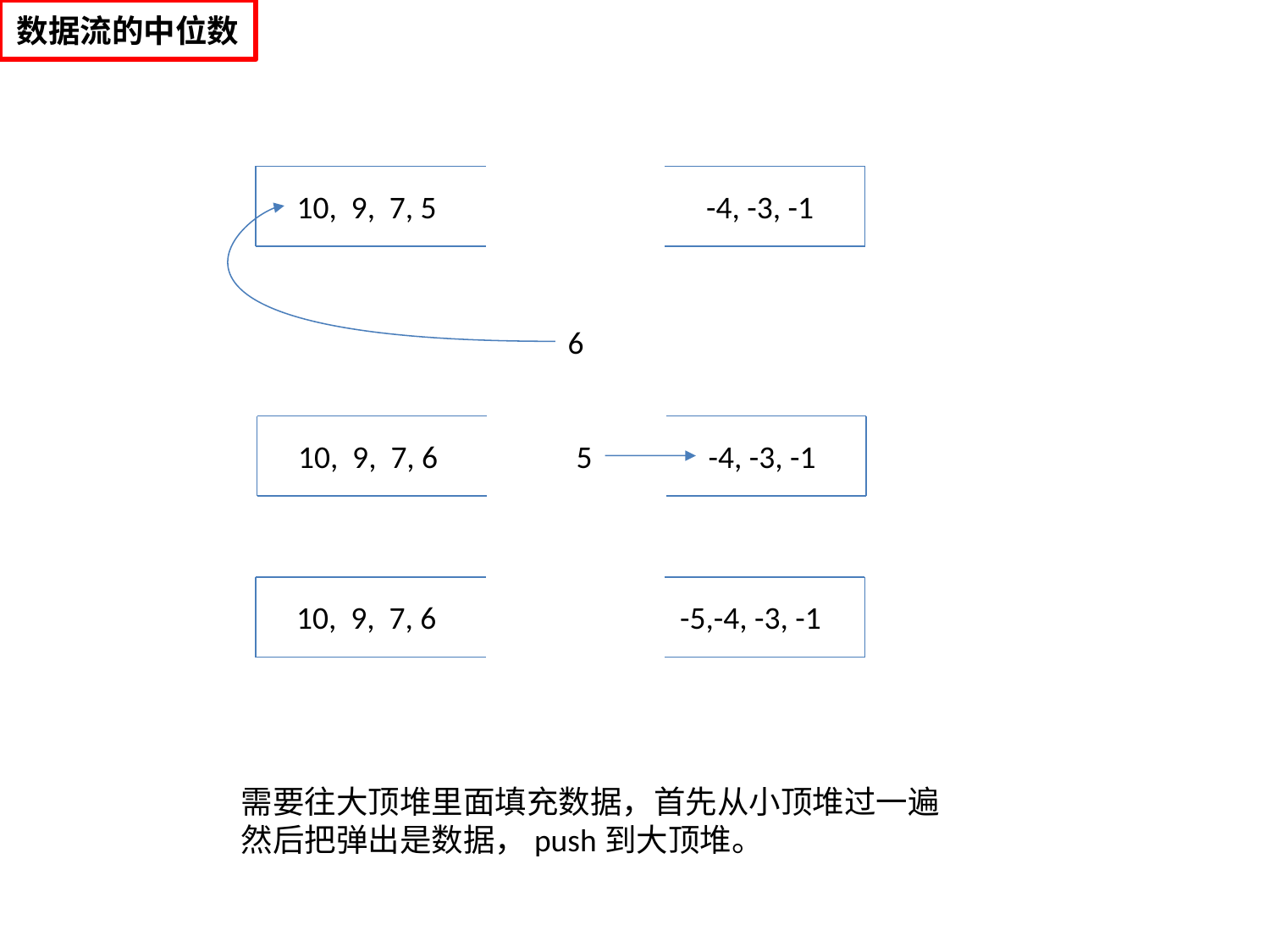

数据流的中位数
10,  9,  7, 5
-4, -3, -1
6
10,  9,  7, 6
5
-4, -3, -1
10,  9,  7, 6
-5,-4, -3, -1
需要往大顶堆里面填充数据，首先从小顶堆过一遍
然后把弹出是数据，push到大顶堆。